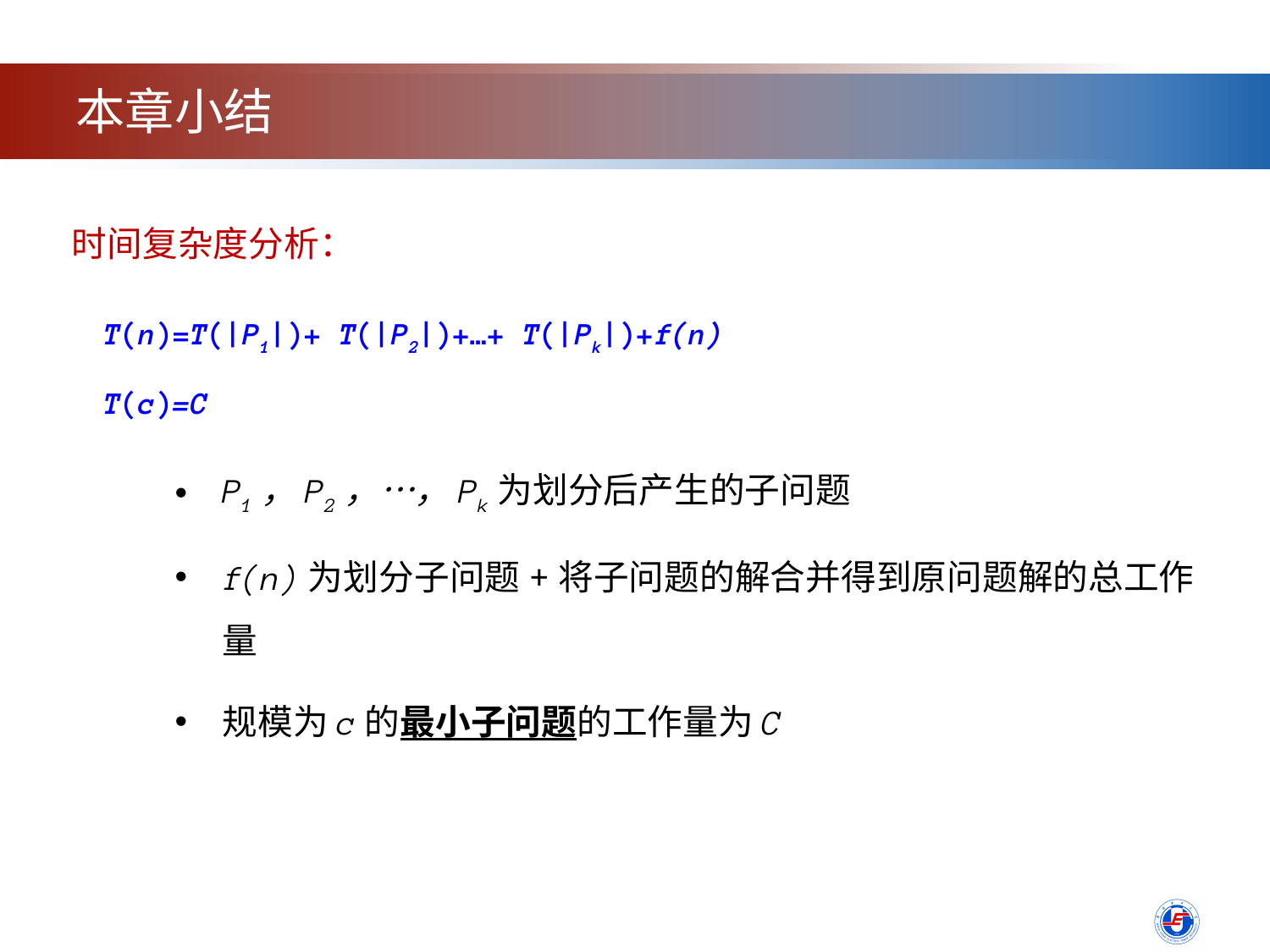

本章小结
时间复杂度分析：

P1，P2，…，Pk为划分后产生的子问题
f(n)为划分子问题+将子问题的解合并得到原问题解的总工作量
规模为c的最小子问题的工作量为C
T(n)=T(|P1|)+ T(|P2|)+…+ T(|Pk|)+f(n)
T(c)=C